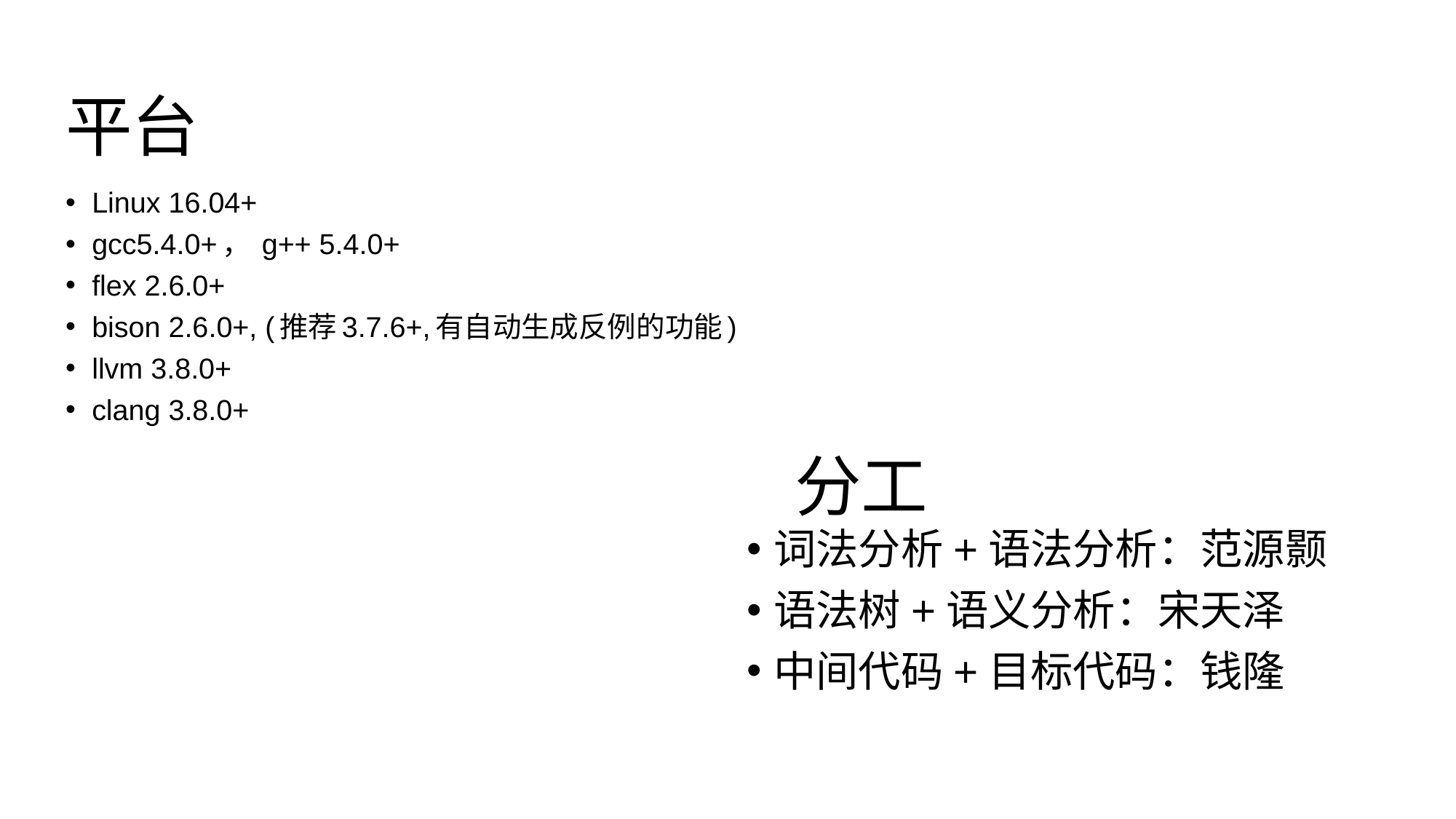

平台
Linux 16.04+
gcc5.4.0+， g++ 5.4.0+
flex 2.6.0+
bison 2.6.0+, (推荐3.7.6+,有自动生成反例的功能)
llvm 3.8.0+
clang 3.8.0+
分工

词法分析+语法分析：范源颢
语法树+语义分析：宋天泽
中间代码+目标代码：钱隆